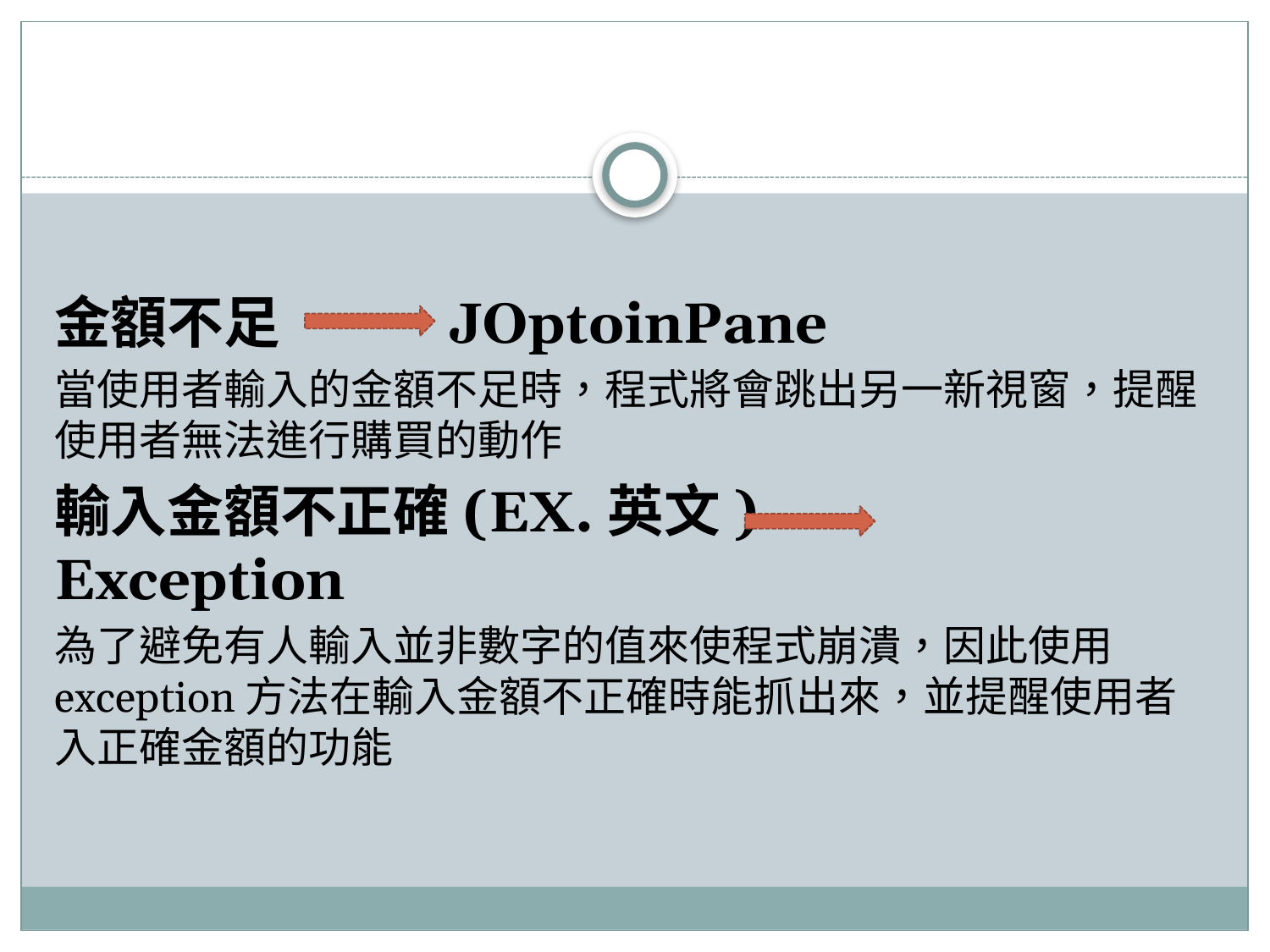

#

金額不足            JOptoinPane
當使用者輸入的金額不足時，程式將會跳出另一新視窗，提醒使用者無法進行購買的動作
輸入金額不正確(EX.英文)            Exception
為了避免有人輸入並非數字的值來使程式崩潰，因此使用exception方法在輸入金額不正確時能抓出來，並提醒使用者入正確金額的功能